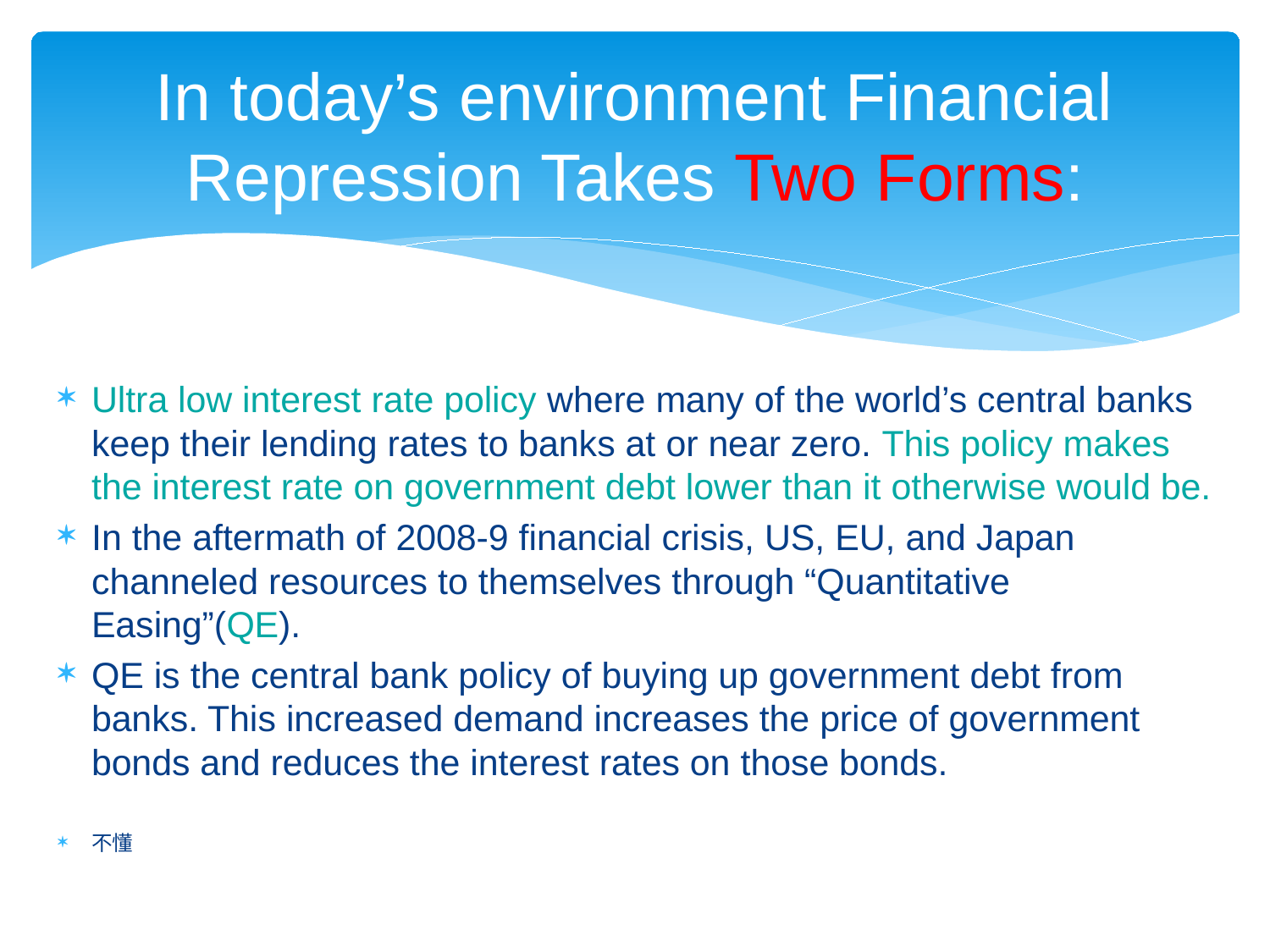

# In today’s environment Financial Repression Takes Two Forms:

Ultra low interest rate policy where many of the world’s central banks keep their lending rates to banks at or near zero. This policy makes the interest rate on government debt lower than it otherwise would be.
In the aftermath of 2008-9 financial crisis, US, EU, and Japan channeled resources to themselves through “Quantitative Easing”(QE).
QE is the central bank policy of buying up government debt from banks. This increased demand increases the price of government bonds and reduces the interest rates on those bonds.
不懂